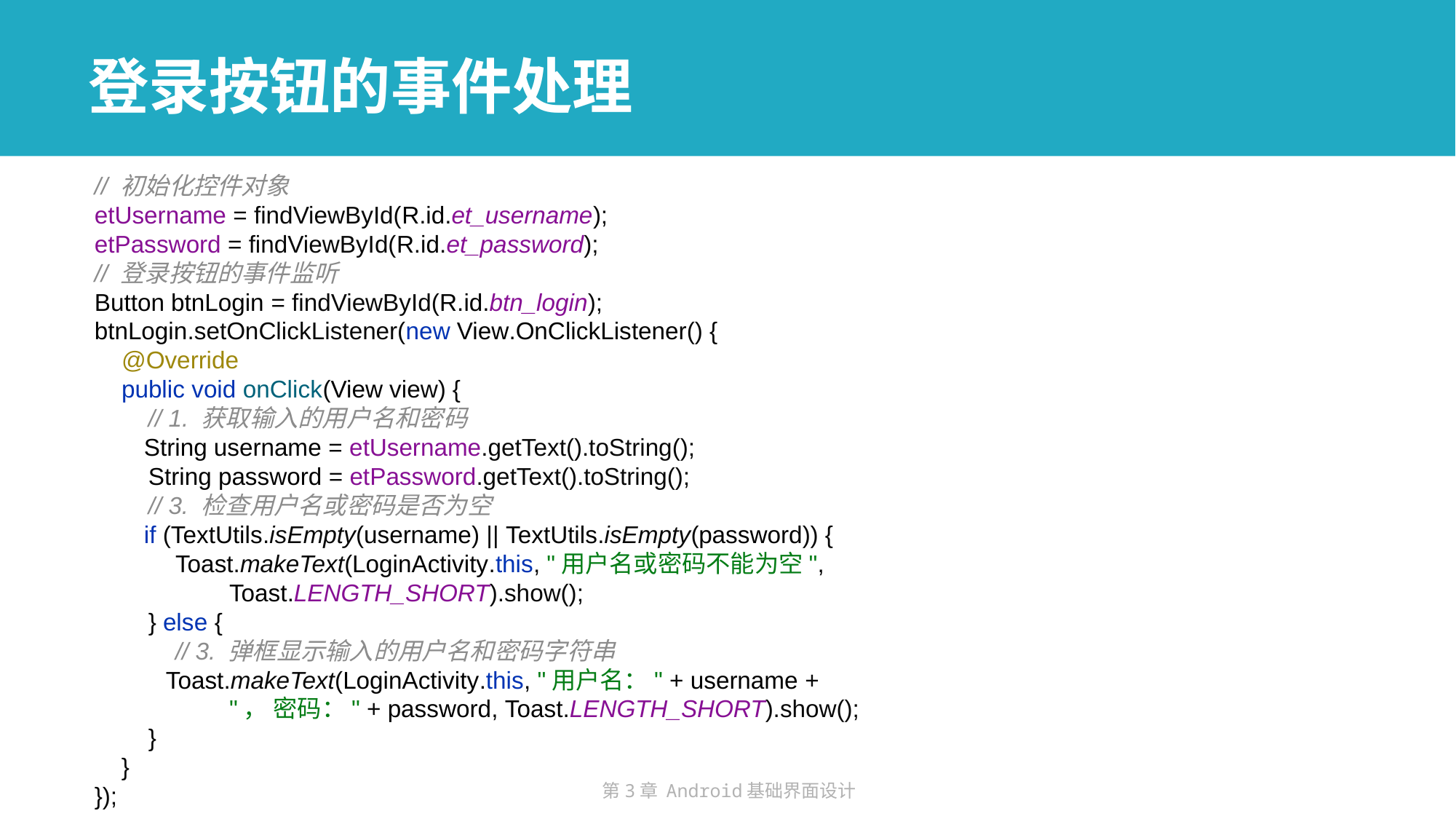

# 登录按钮的事件处理
// 初始化控件对象
etUsername = findViewById(R.id.et_username);
etPassword = findViewById(R.id.et_password);
// 登录按钮的事件监听
Button btnLogin = findViewById(R.id.btn_login);
btnLogin.setOnClickListener(new View.OnClickListener() {
    @Override
    public void onClick(View view) {
        // 1. 获取输入的用户名和密码
        String username = etUsername.getText().toString();
        String password = etPassword.getText().toString();
        // 3. 检查用户名或密码是否为空
        if (TextUtils.isEmpty(username) || TextUtils.isEmpty(password)) {
            Toast.makeText(LoginActivity.this, "用户名或密码不能为空",
                    Toast.LENGTH_SHORT).show();
        } else {
            // 3. 弹框显示输入的用户名和密码字符串
            Toast.makeText(LoginActivity.this, "用户名：" + username +
                    "， 密码：" + password, Toast.LENGTH_SHORT).show();
        }
    }
});
2024/11/14
第3章 Android基础界面设计
64